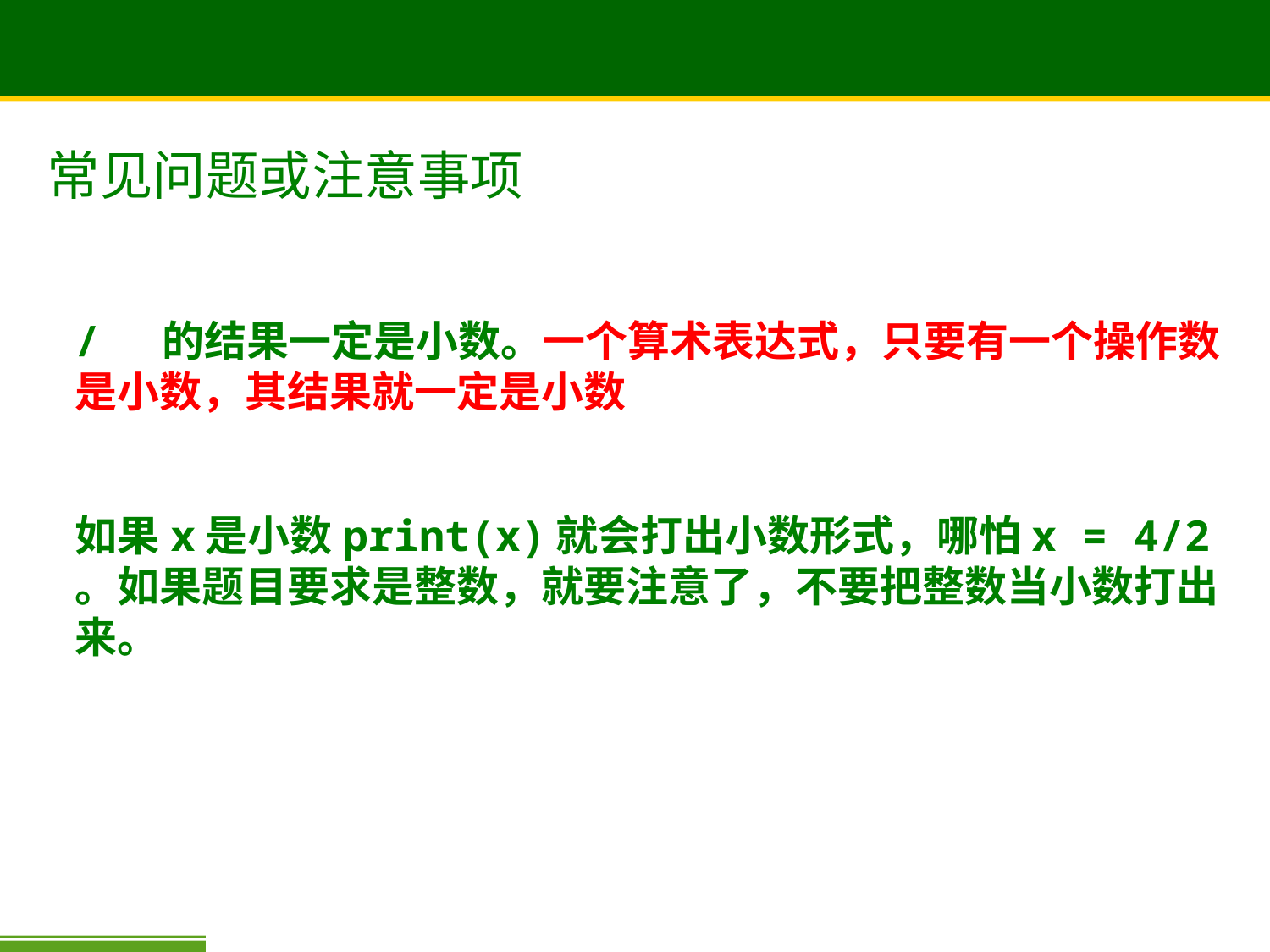

常见问题或注意事项

/  的结果一定是小数。一个算术表达式，只要有一个操作数是小数，其结果就一定是小数。

如果x是小数print(x)就会打出小数形式，哪怕x = 4/2 。如果题目要求是整数，就要注意了，不要把整数当小数打出来。

print(4/2)打出 2.0